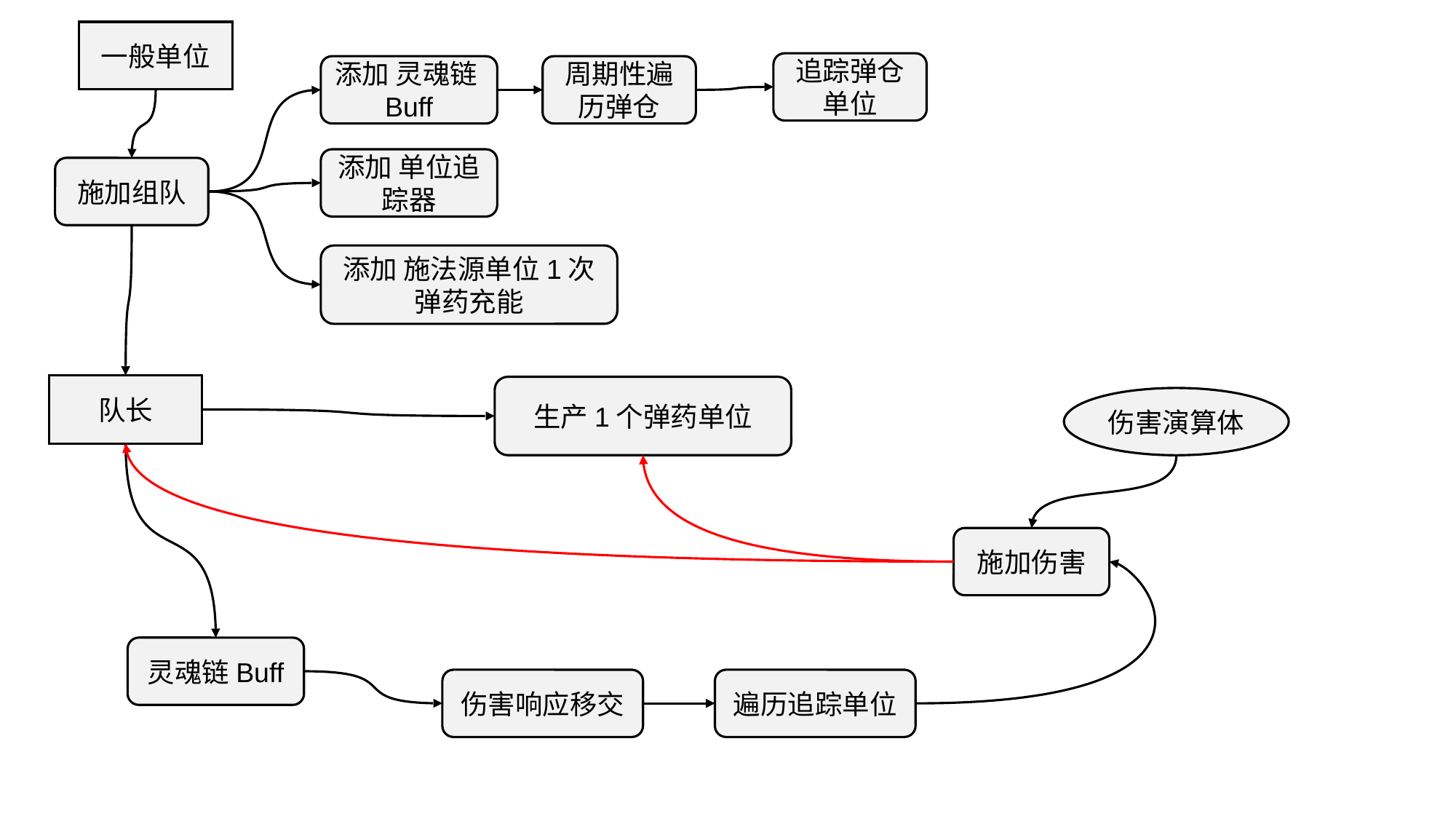

一般单位
追踪弹仓单位
添加 灵魂链Buff
周期性遍历弹仓
添加 单位追踪器
施加组队
添加 施法源单位1次弹药充能
队长
生产1个弹药单位
伤害演算体
施加伤害
灵魂链Buff
伤害响应移交
遍历追踪单位